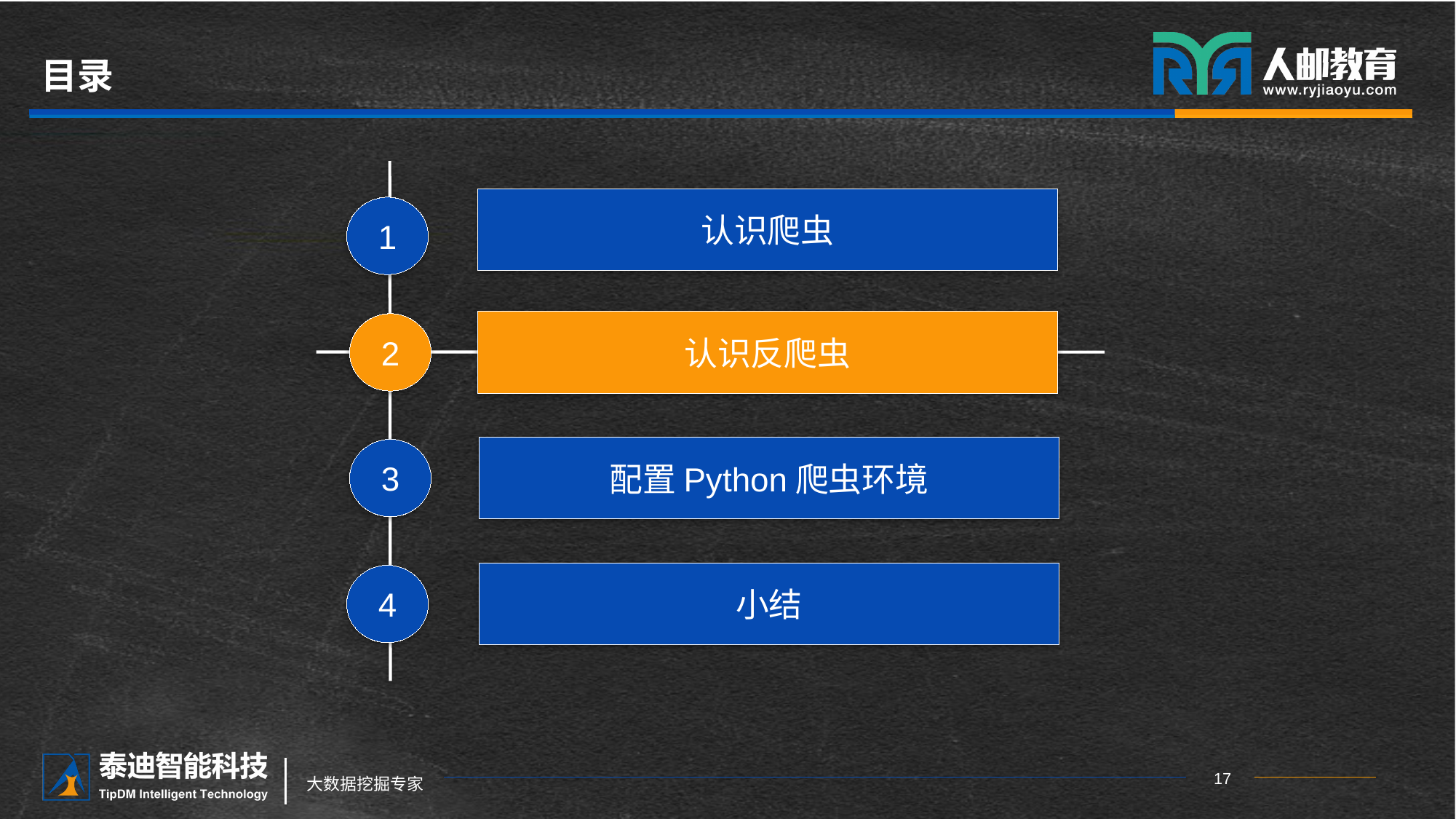

# 目录
认识爬虫
1
认识反爬虫
2

配置Python爬虫环境
3
小结
4